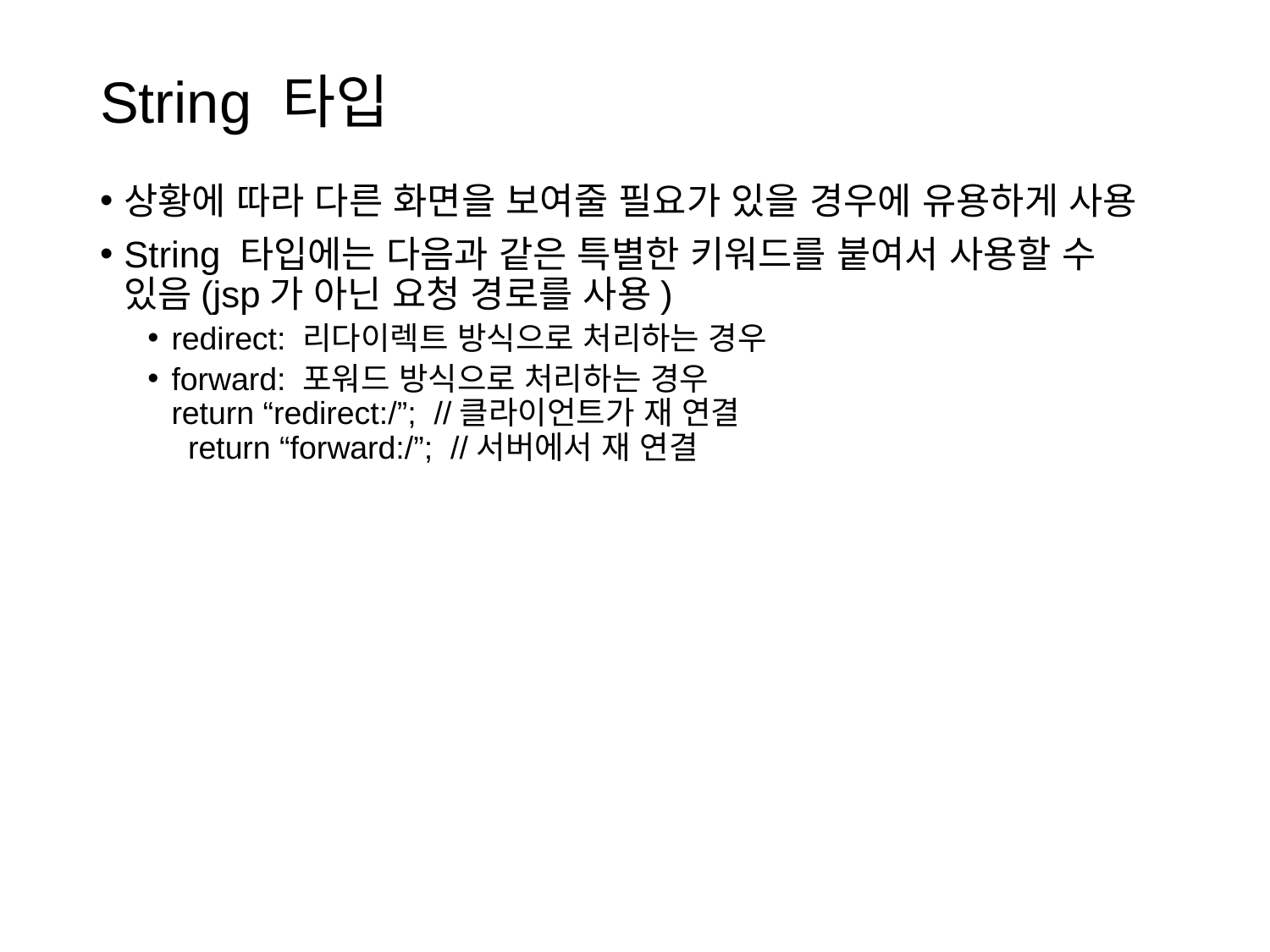

# String 타입
상황에 따라 다른 화면을 보여줄 필요가 있을 경우에 유용하게 사용
String 타입에는 다음과 같은 특별한 키워드를 붙여서 사용할 수 있음(jsp가 아닌 요청 경로를 사용)
redirect: 리다이렉트 방식으로 처리하는 경우
forward: 포워드 방식으로 처리하는 경우
return “redirect:/”;  //클라이언트가 재 연결
 return “forward:/”;  //서버에서 재 연결